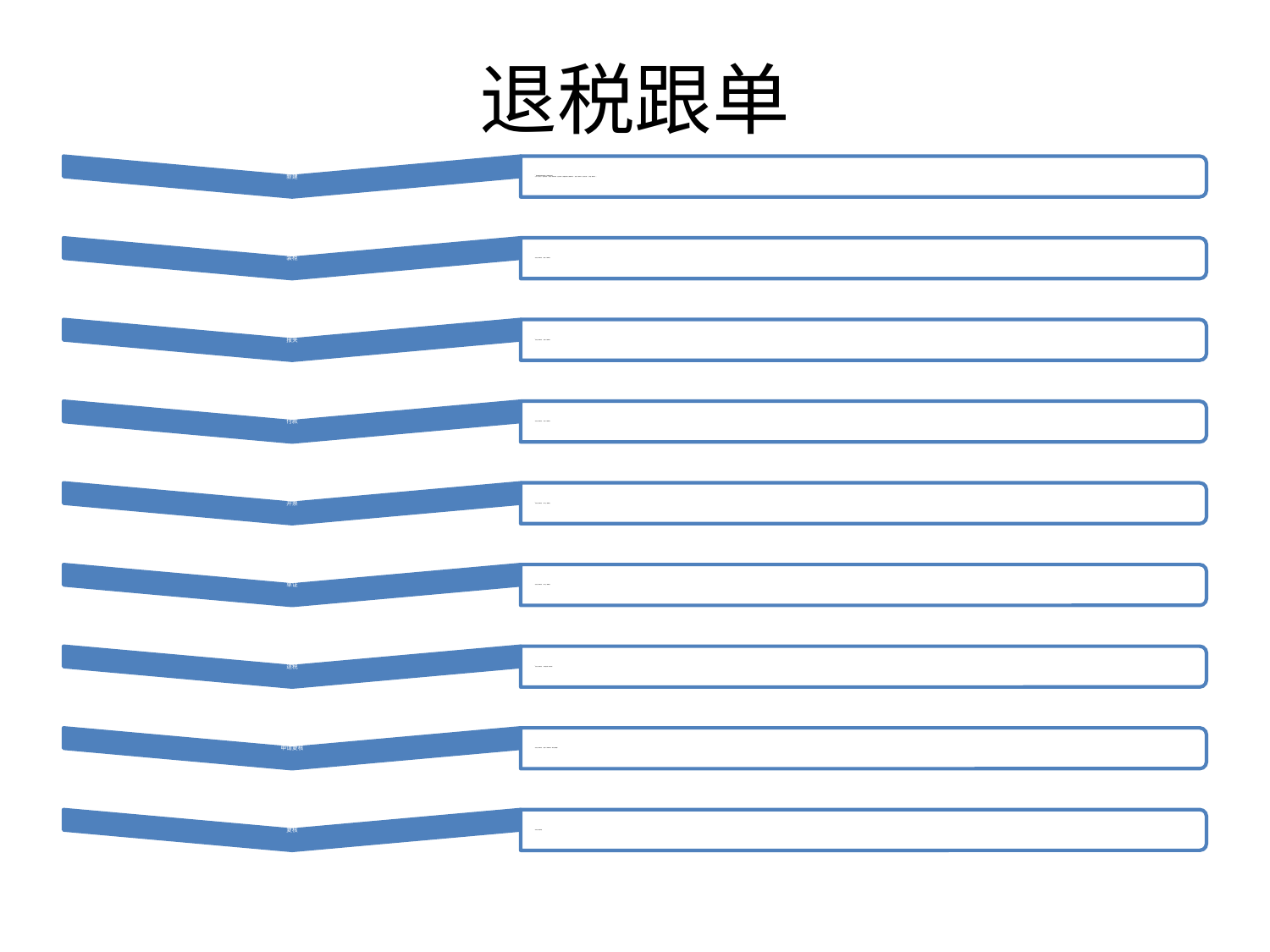

# 退税跟单
新建
【新增退税跟单记录的人就是跟单员】
打印（任何人，任何时候）；接管（非跟单员，任何时候，接管后成为心得跟单员）；删除（跟单员，任何时候）；装柜（跟单员）；
装柜
回退（跟单员）；报关（跟单员）
报关
回退（跟单员）；付款（跟单员）
付款
开票
回退（跟单员）；开票（跟单员）
单证
回退（跟单员）；单证（跟单员）
退税
回退（跟单员）；单证（跟单员）
申请复核
回退（跟单员）；申请复核（跟单员）
复核
回退（跟单员）；复核（非跟单员，成为复核者）
回退（复核者）